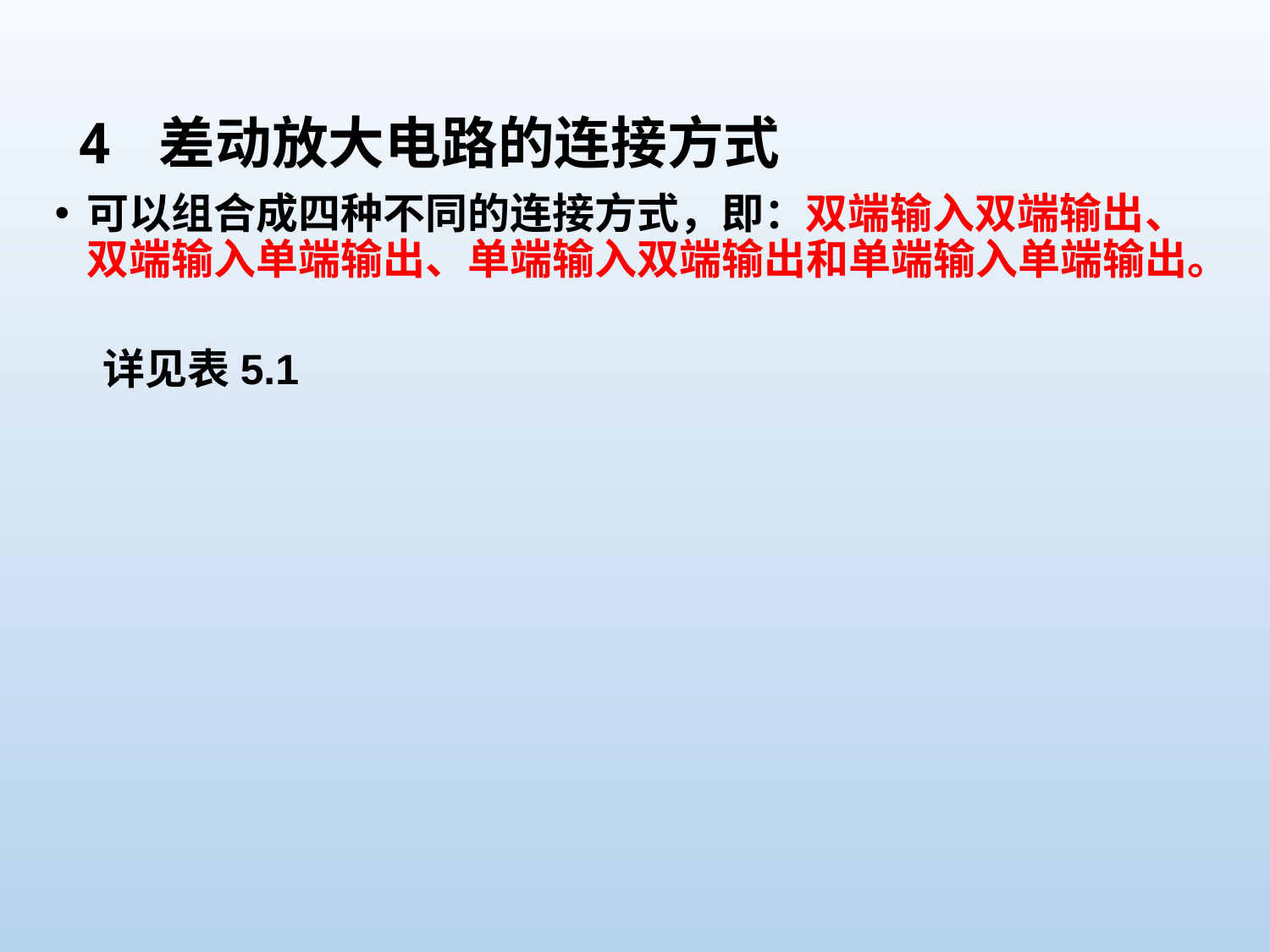

# 4 差动放大电路的连接方式
可以组合成四种不同的连接方式，即：双端输入双端输出、双端输入单端输出、单端输入双端输出和单端输入单端输出。
详见表5.1